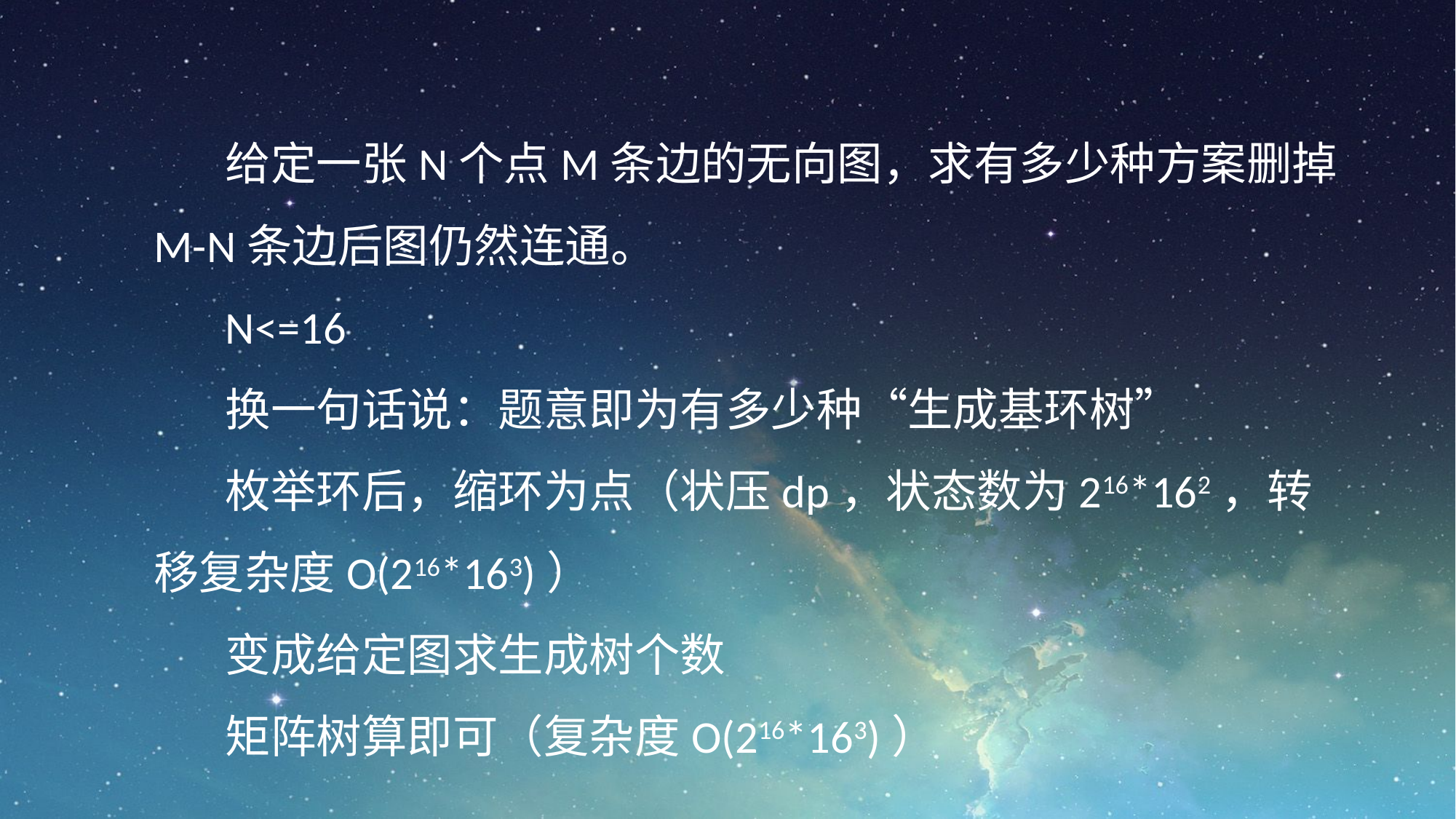

给定一张N个点M条边的无向图，求有多少种方案删掉M-N条边后图仍然连通。
N<=16
换一句话说：题意即为有多少种“生成基环树”
枚举环后，缩环为点（状压dp，状态数为216*162，转移复杂度O(216*163)）
变成给定图求生成树个数
矩阵树算即可（复杂度O(216*163)）